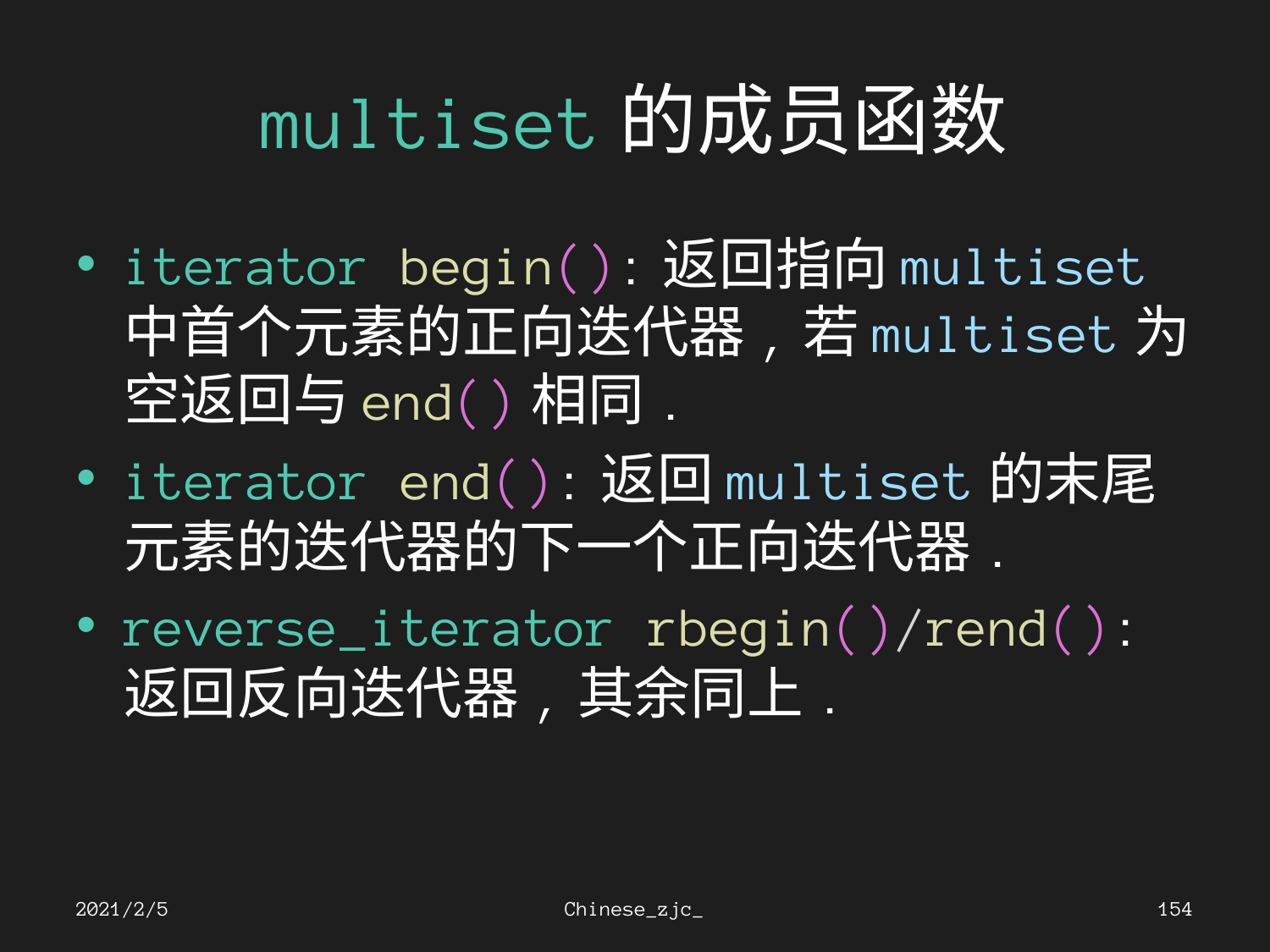

# multiset的成员函数
iterator begin():返回指向multiset中首个元素的正向迭代器,若multiset为空返回与end()相同.
iterator end():返回multiset的末尾元素的迭代器的下一个正向迭代器.
reverse_iterator rbegin()/rend():返回反向迭代器,其余同上.
2021/2/5
Chinese_zjc_
154